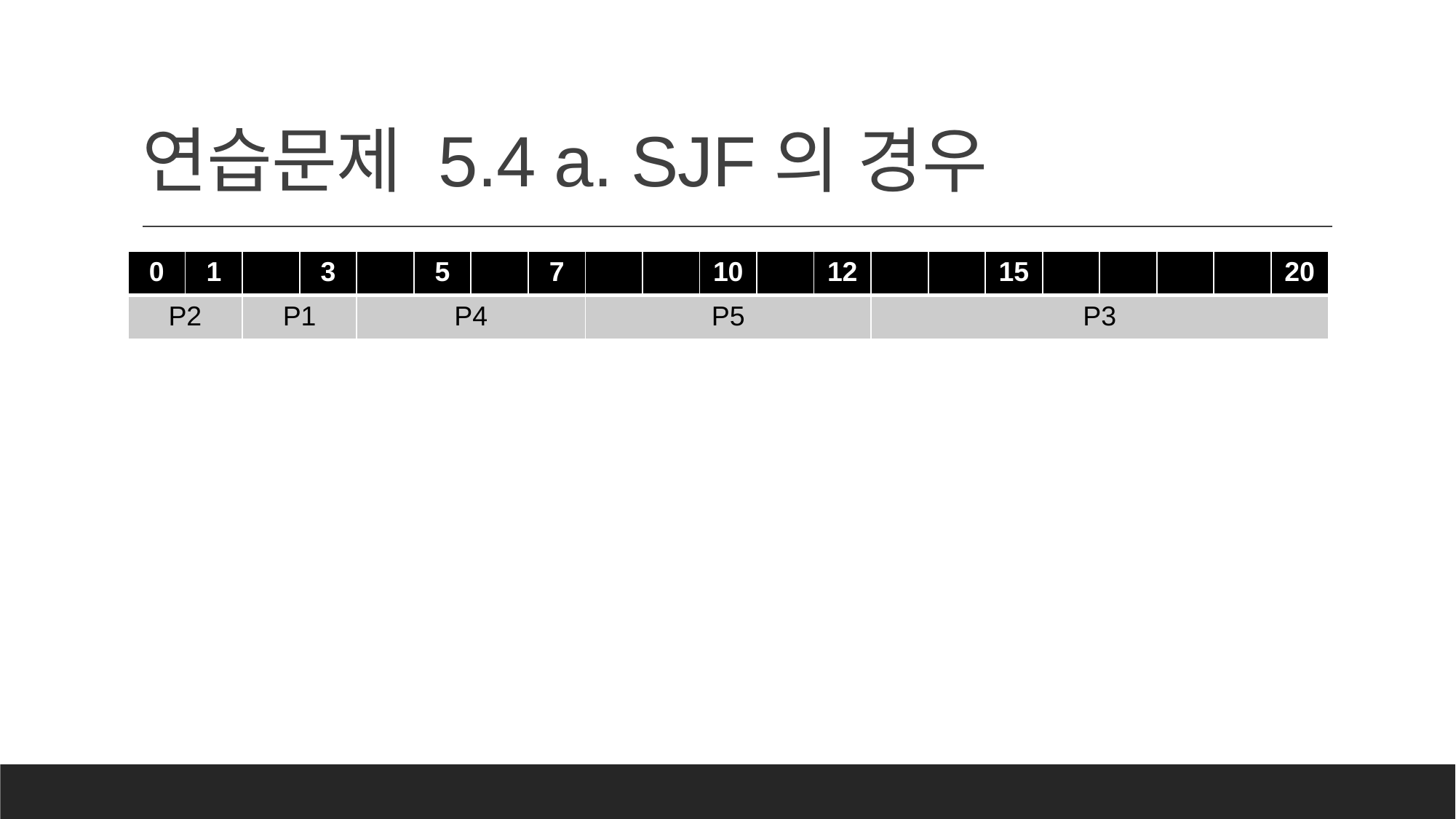

# 연습문제 5.4 a. SJF의 경우
| 0 | 1 |  | 3 |  | 5 |  | 7 |  |  | 10 |  | 12 |  |  | 15 |  |  |  |  | 20 |
| --- | --- | --- | --- | --- | --- | --- | --- | --- | --- | --- | --- | --- | --- | --- | --- | --- | --- | --- | --- | --- |
| P2 |  | P1 |  | P4 |  |  |  | P5 |  |  |  |  | P3 |  |  |  |  |  |  |  |